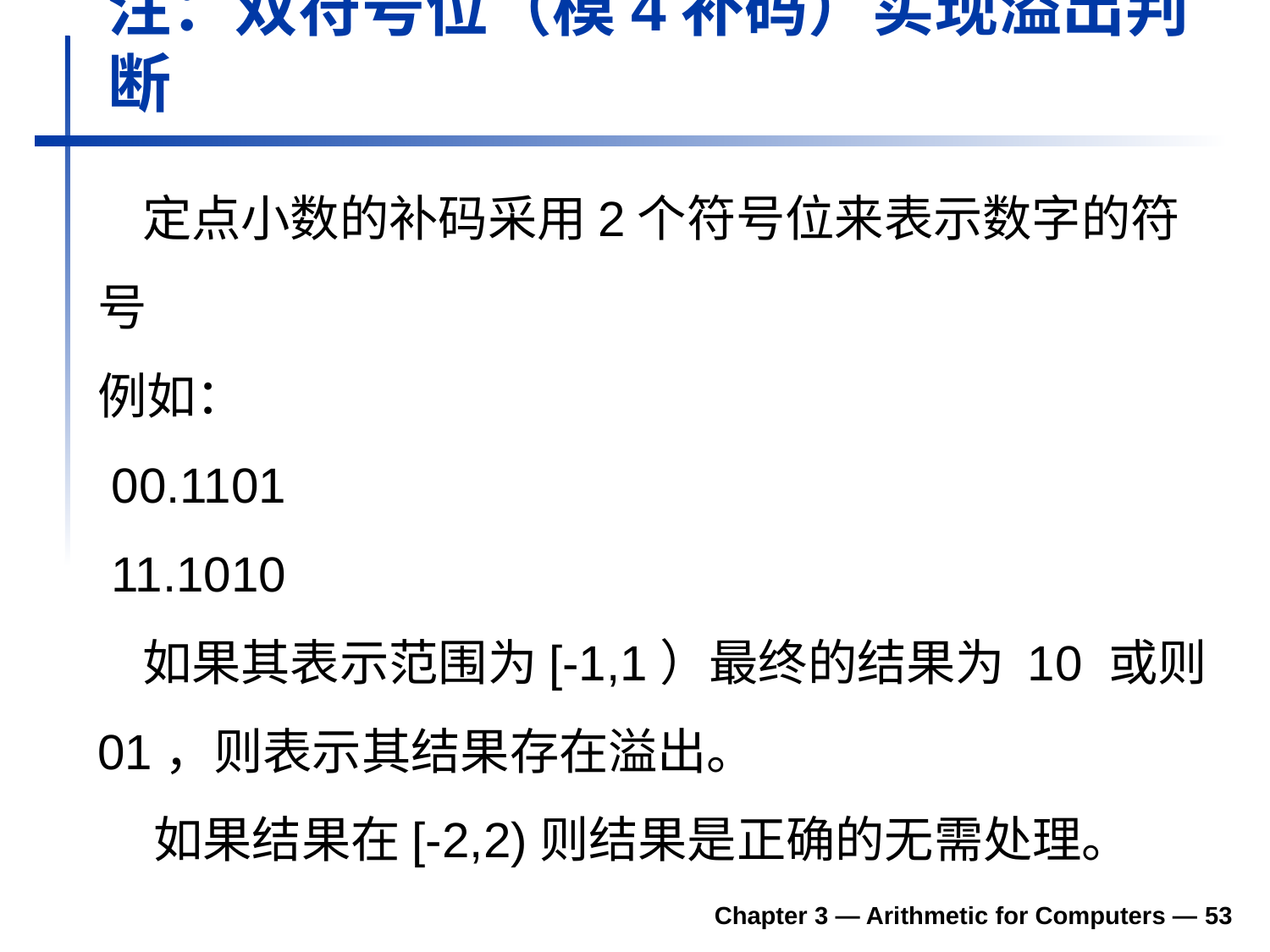

# 注：双符号位（模4补码）实现溢出判断
   定点小数的补码采用2个符号位来表示数字的符号
例如：
 00.1101
 11.1010
   如果其表示范围为[-1,1）最终的结果为 10 或则 01，则表示其结果存在溢出。
    如果结果在[-2,2)则结果是正确的无需处理。

Chapter 3 — Arithmetic for Computers — 53